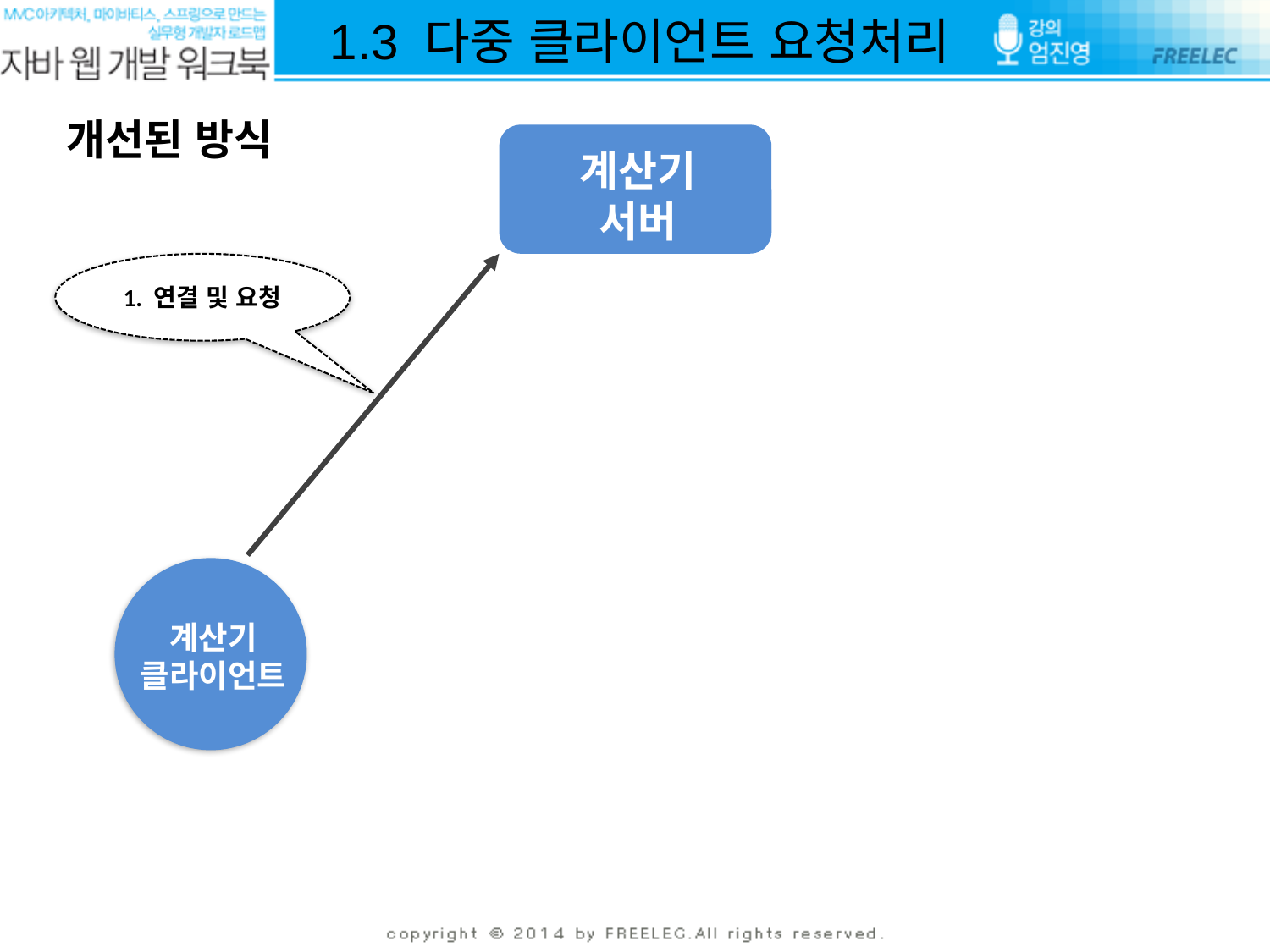

1.3 다중 클라이언트 요청처리
개선된 방식

계산기
서버
1. 연결 및 요청

계산기
클라이언트